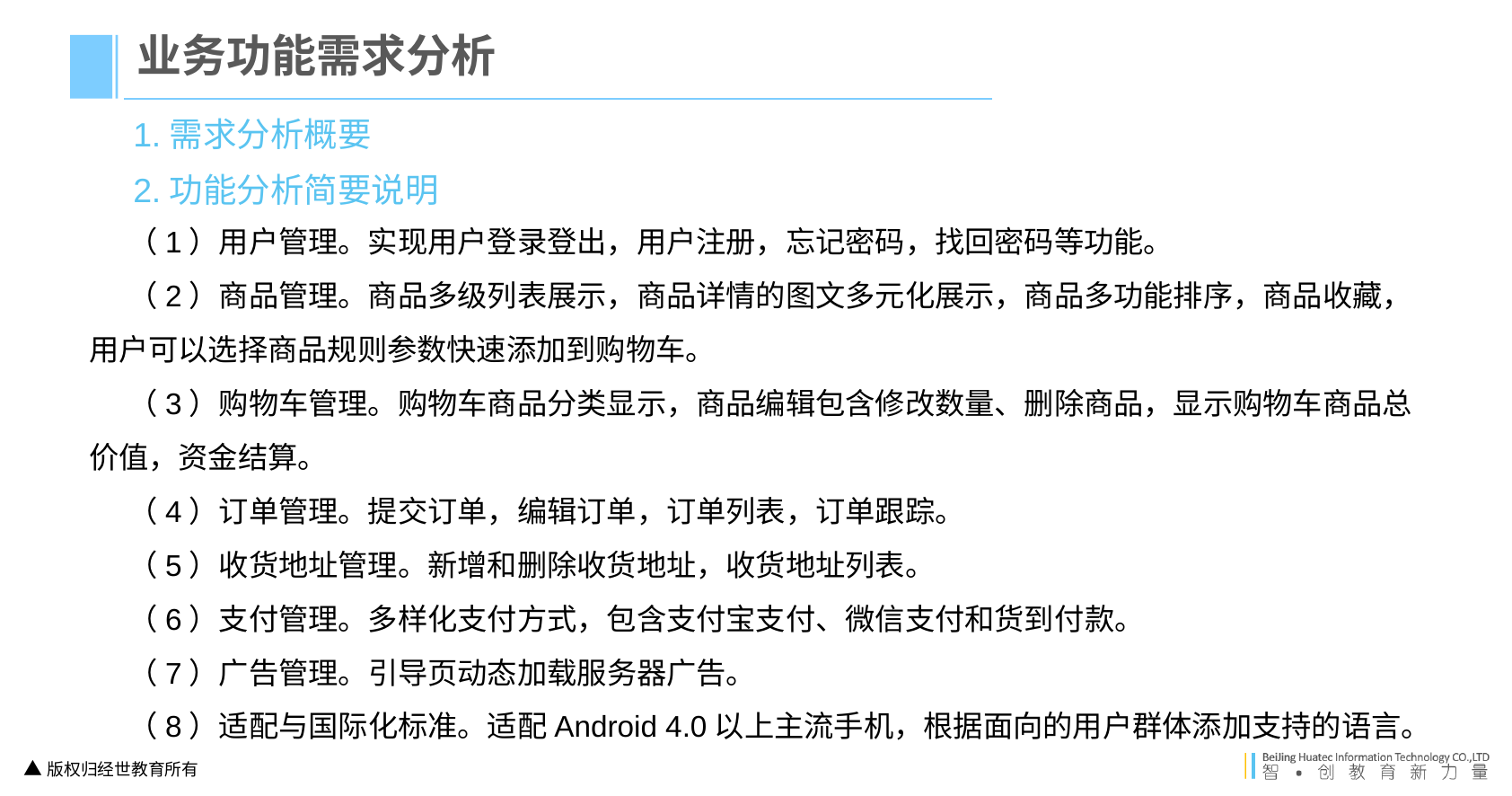

业务功能需求分析

1.需求分析概要
2.功能分析简要说明
（1）用户管理。实现用户登录登出，用户注册，忘记密码，找回密码等功能。
（2）商品管理。商品多级列表展示，商品详情的图文多元化展示，商品多功能排序，商品收藏，用户可以选择商品规则参数快速添加到购物车。
（3）购物车管理。购物车商品分类显示，商品编辑包含修改数量、删除商品，显示购物车商品总价值，资金结算。
（4）订单管理。提交订单，编辑订单，订单列表，订单跟踪。
（5）收货地址管理。新增和删除收货地址，收货地址列表。
（6）支付管理。多样化支付方式，包含支付宝支付、微信支付和货到付款。
（7）广告管理。引导页动态加载服务器广告。
（8）适配与国际化标准。适配Android 4.0以上主流手机，根据面向的用户群体添加支持的语言。